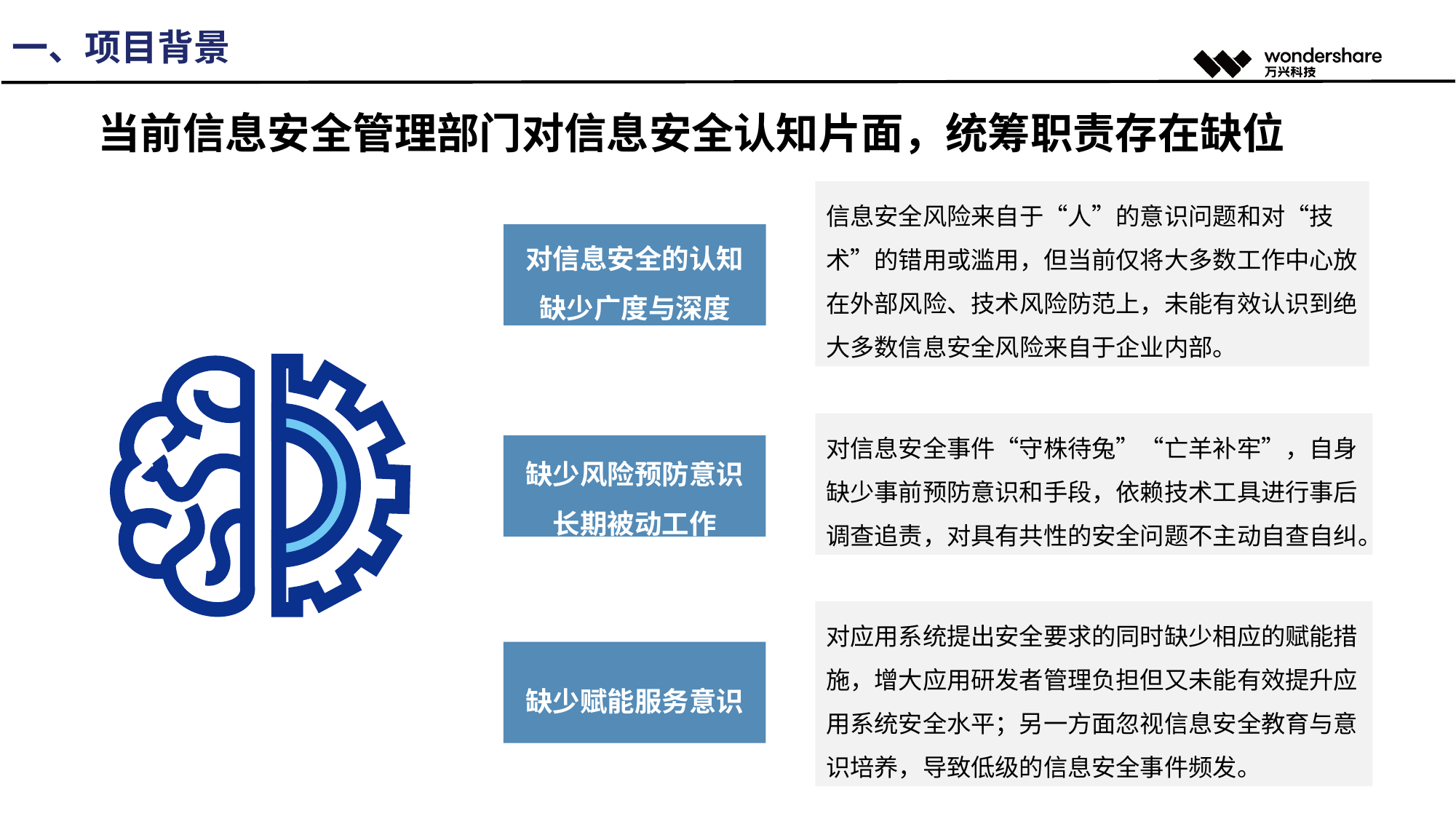

一、项目背景
当前信息安全管理部门对信息安全认知片面，统筹职责存在缺位
信息安全风险来自于“人”的意识问题和对“技术”的错用或滥用，但当前仅将大多数工作中心放在外部风险、技术风险防范上，未能有效认识到绝大多数信息安全风险来自于企业内部。
对信息安全的认知缺少广度与深度

对信息安全事件“守株待兔”“亡羊补牢”，自身缺少事前预防意识和手段，依赖技术工具进行事后调查追责，对具有共性的安全问题不主动自查自纠。
缺少风险预防意识
长期被动工作
对应用系统提出安全要求的同时缺少相应的赋能措施，增大应用研发者管理负担但又未能有效提升应用系统安全水平；另一方面忽视信息安全教育与意识培养，导致低级的信息安全事件频发。
缺少赋能服务意识